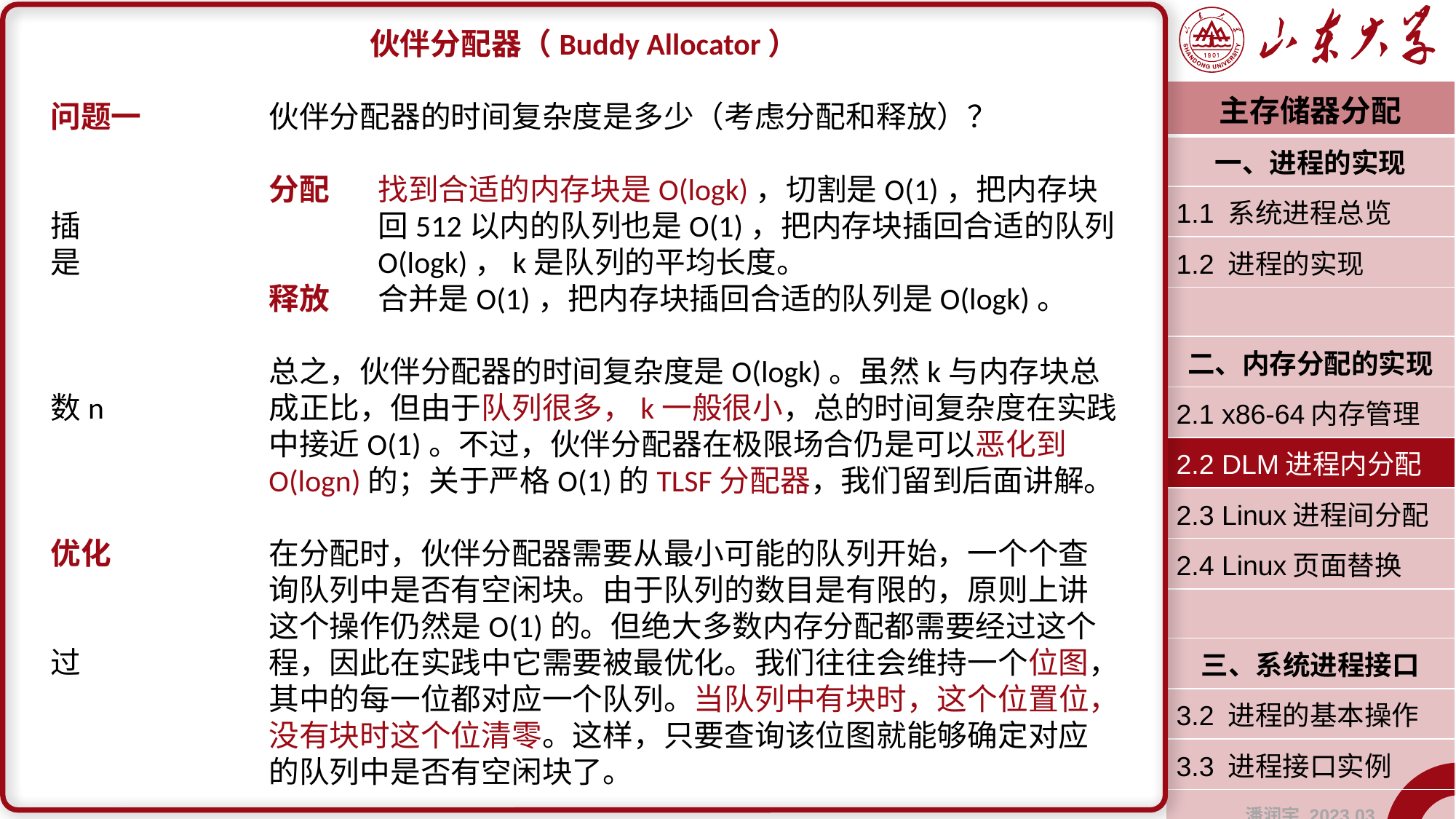

伙伴分配器（Buddy Allocator）

问题一		伙伴分配器的时间复杂度是多少（考虑分配和释放）？

		分配	找到合适的内存块是O(logk)，切割是O(1)，把内存块插			回512以内的队列也是O(1)，把内存块插回合适的队列是			O(logk)，k是队列的平均长度。
		释放	合并是O(1)，把内存块插回合适的队列是O(logk)。

		总之，伙伴分配器的时间复杂度是O(logk)。虽然k与内存块总数n		成正比，但由于队列很多，k一般很小，总的时间复杂度在实践		中接近O(1)。不过，伙伴分配器在极限场合仍是可以恶化到		O(logn)的；关于严格O(1)的TLSF分配器，我们留到后面讲解。

优化		在分配时，伙伴分配器需要从最小可能的队列开始，一个个查		询队列中是否有空闲块。由于队列的数目是有限的，原则上讲		这个操作仍然是O(1)的。但绝大多数内存分配都需要经过这个过		程，因此在实践中它需要被最优化。我们往往会维持一个位图，		其中的每一位都对应一个队列。当队列中有块时，这个位置位，		没有块时这个位清零。这样，只要查询该位图就能够确定对应		的队列中是否有空闲块了。
| 主存储器分配 |
| --- |
| 一、进程的实现 |
| 1.1 系统进程总览 |
| 1.2 进程的实现 |
|  |
| 二、内存分配的实现 |
| 2.1 x86-64内存管理 |
| 2.2 DLM进程内分配 |
| 2.3 Linux进程间分配 |
| 2.4 Linux页面替换 |
|  |
| 三、系统进程接口 |
| 3.2 进程的基本操作 |
| 3.3 进程接口实例 |
| 潘润宇 2023.03 |